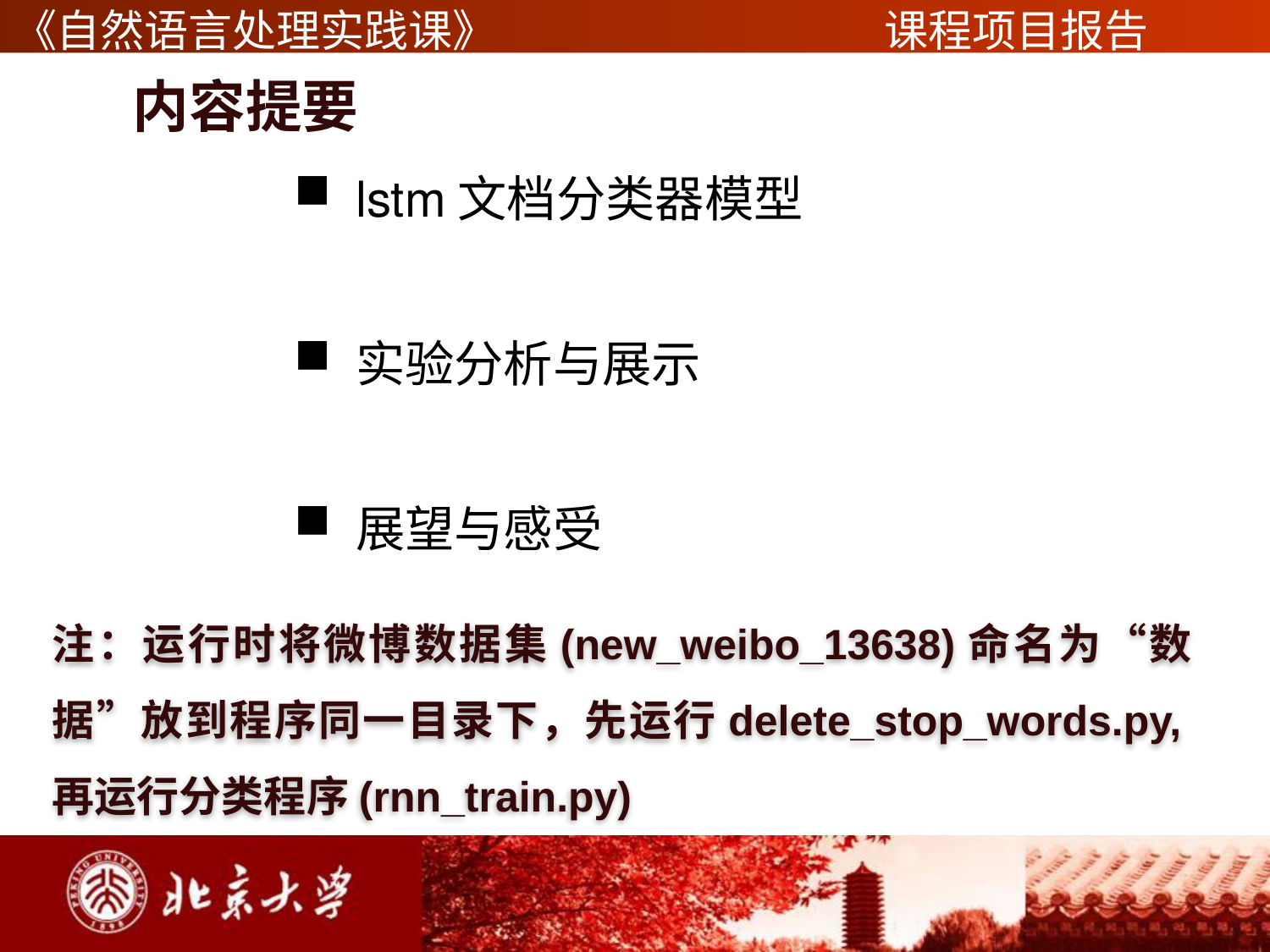

# 内容提要
lstm文档分类器模型
实验分析与展示
展望与感受
注：运行时将微博数据集(new_weibo_13638)命名为“数据”放到程序同一目录下，先运行delete_stop_words.py,再运行分类程序(rnn_train.py)